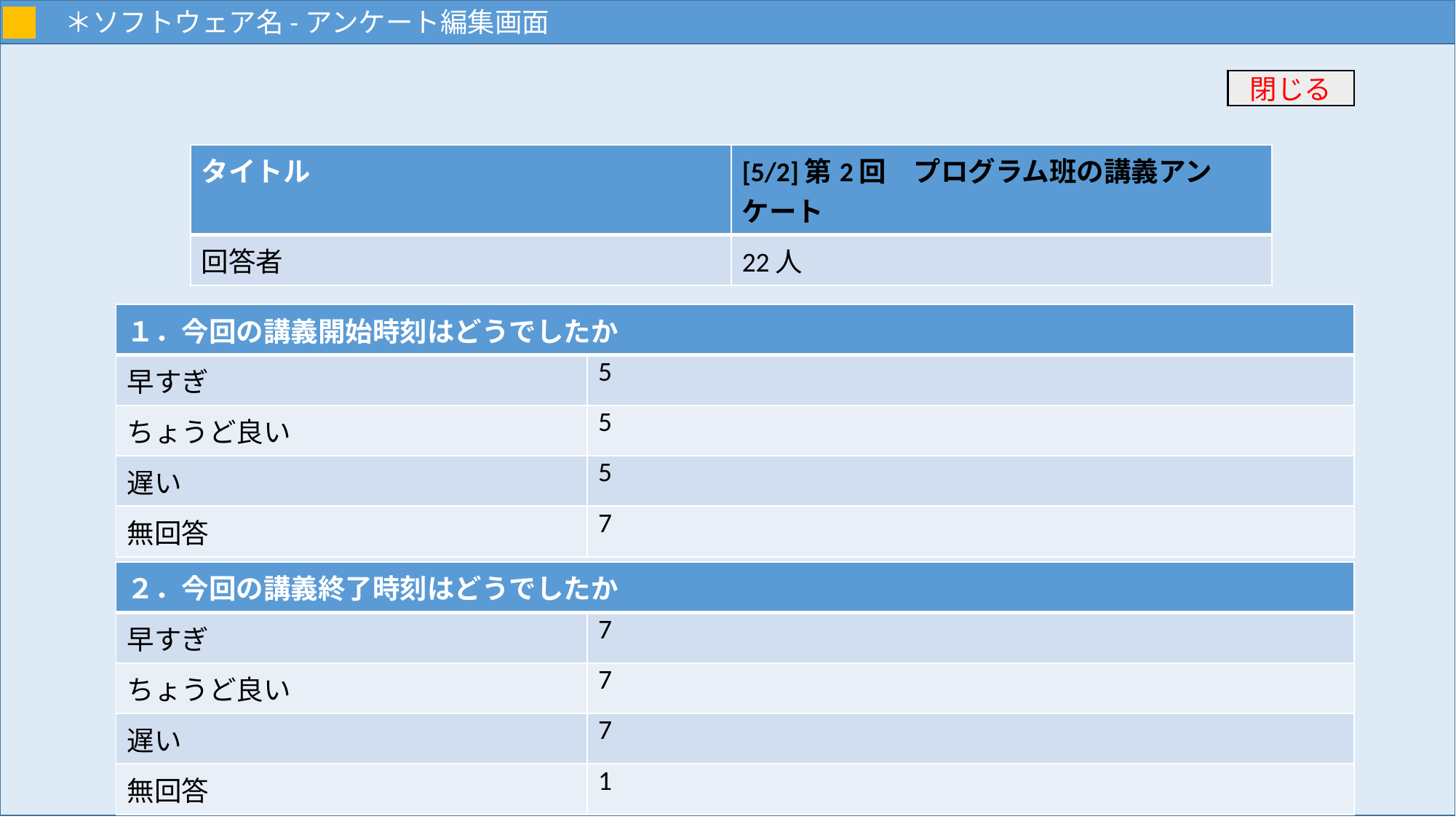

＊ソフトウェア名-アンケート編集画面

閉じる
| タイトル | [5/2]第2回　プログラム班の講義アンケート |
| --- | --- |
| 回答者 | 22人 |
| １．今回の講義開始時刻はどうでしたか |  |
| --- | --- |
| 早すぎ | 5 |
| ちょうど良い | 5 |
| 遅い | 5 |
| 無回答 | 7 |
| ２．今回の講義終了時刻はどうでしたか |  |
| --- | --- |
| 早すぎ | 7 |
| ちょうど良い | 7 |
| 遅い | 7 |
| 無回答 | 1 |